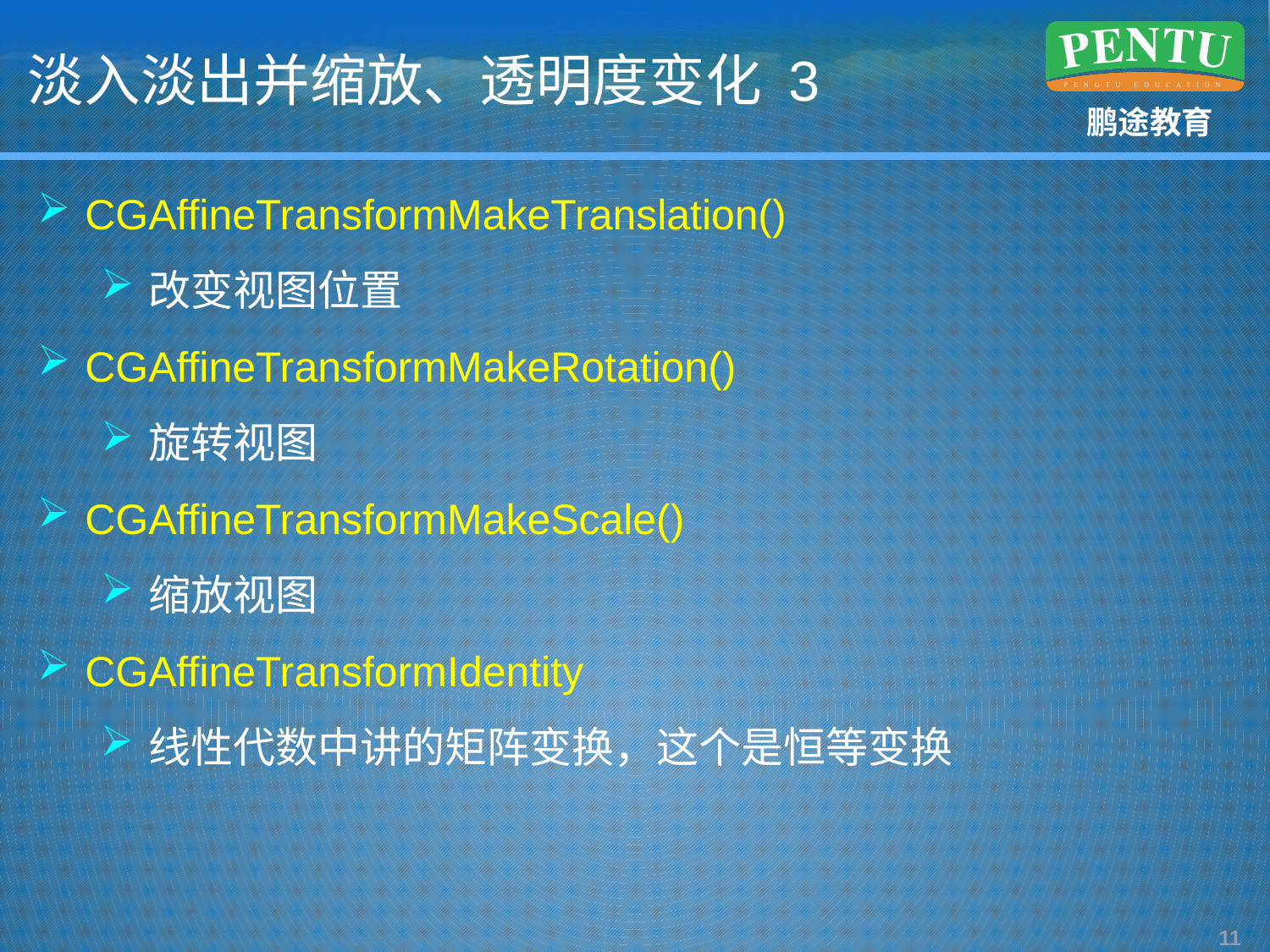

# 淡入淡出并缩放、透明度变化 3
CGAffineTransformMakeTranslation()
改变视图位置
CGAffineTransformMakeRotation()
旋转视图
CGAffineTransformMakeScale()
缩放视图
CGAffineTransformIdentity
线性代数中讲的矩阵变换，这个是恒等变换
11